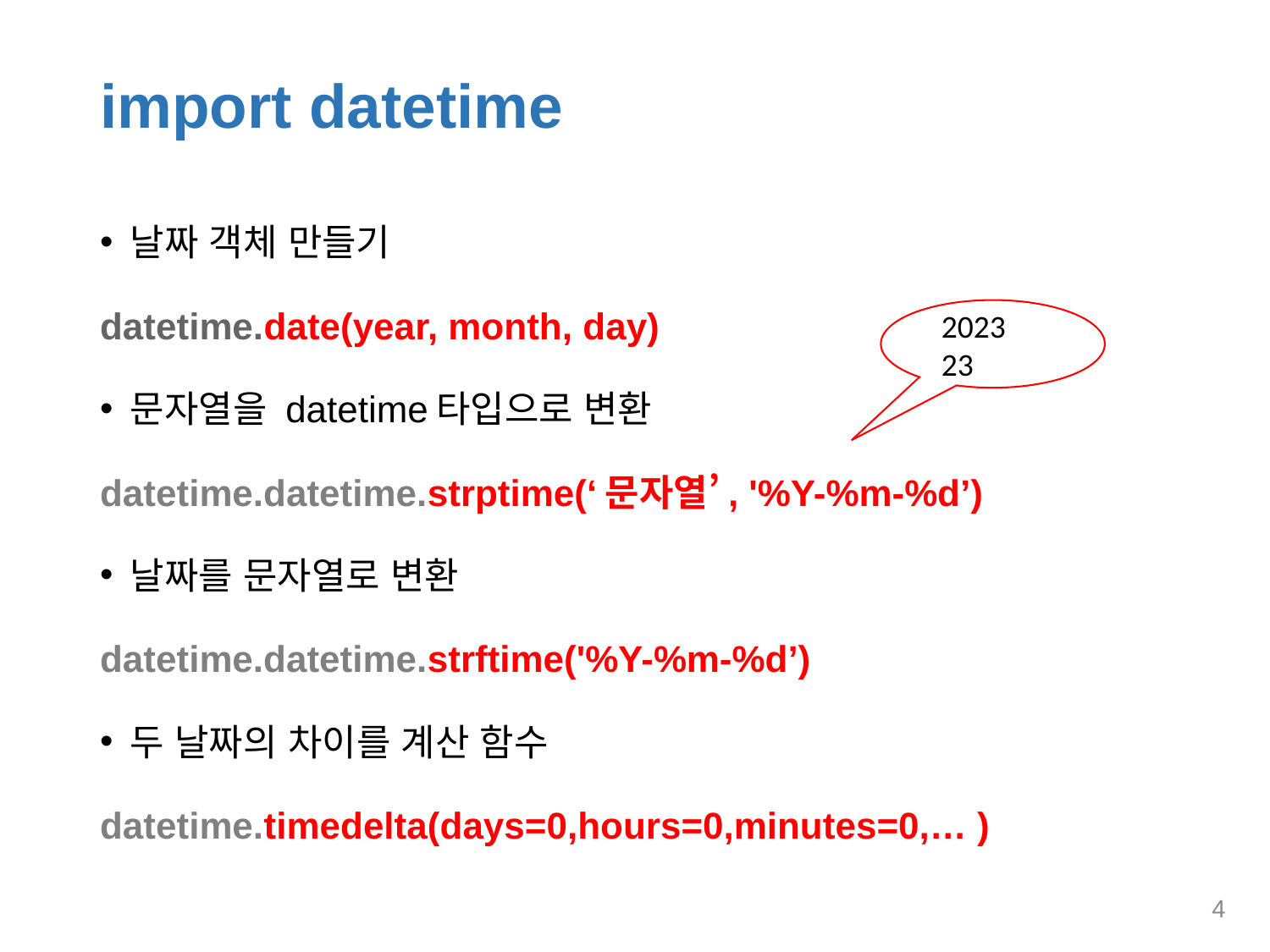

# import datetime
날짜 객체 만들기
datetime.date(year, month, day)
문자열을 datetime타입으로 변환
datetime.datetime.strptime(‘문자열’, '%Y-%m-%d’)
날짜를 문자열로 변환
datetime.datetime.strftime('%Y-%m-%d’)
두 날짜의 차이를 계산 함수
datetime.timedelta(days=0,hours=0,minutes=0,… )

2023
23
4